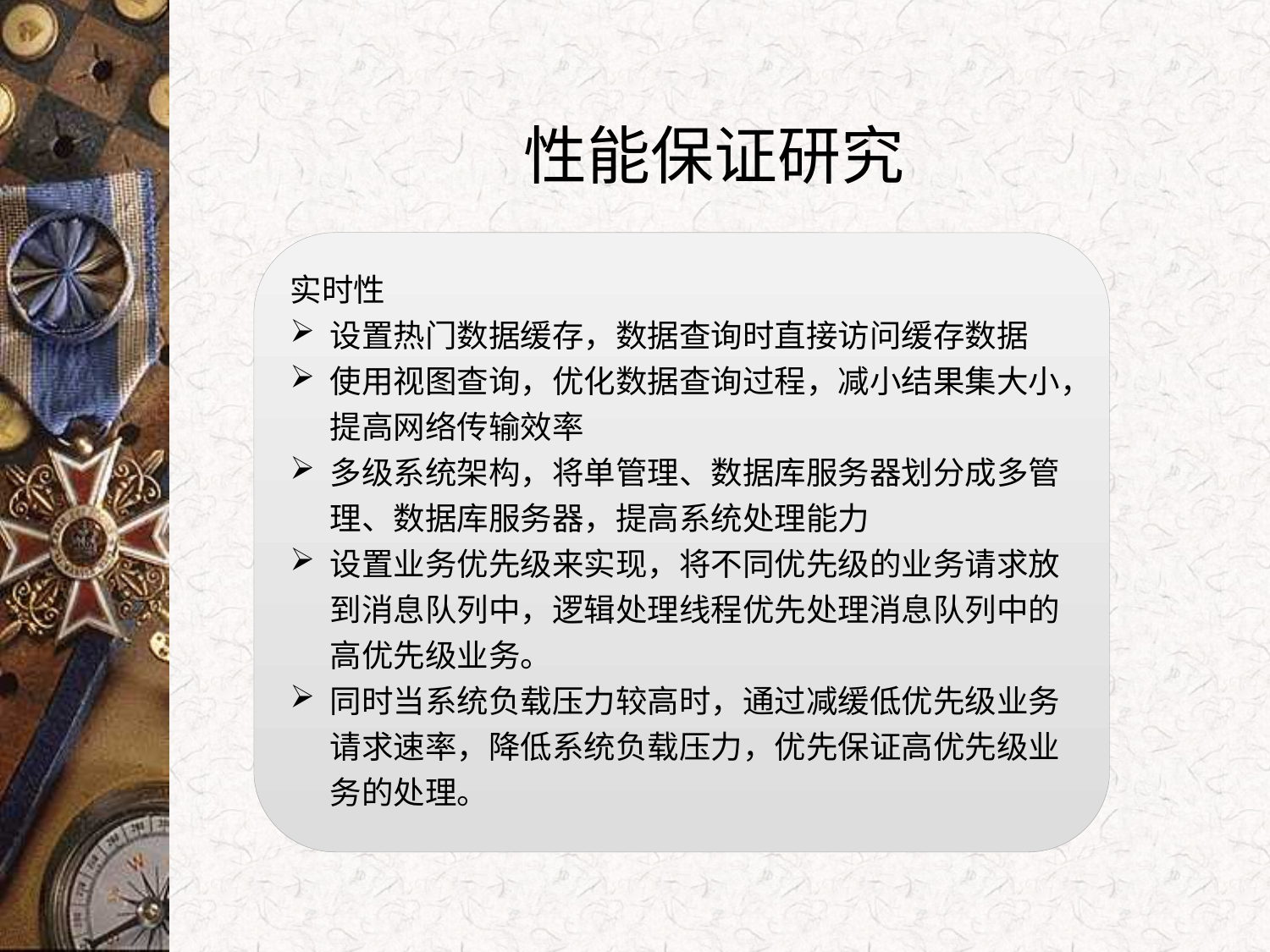

# 性能保证研究
实时性
设置热门数据缓存，数据查询时直接访问缓存数据
使用视图查询，优化数据查询过程，减小结果集大小，提高网络传输效率
多级系统架构，将单管理、数据库服务器划分成多管理、数据库服务器，提高系统处理能力
设置业务优先级来实现，将不同优先级的业务请求放到消息队列中，逻辑处理线程优先处理消息队列中的高优先级业务。
同时当系统负载压力较高时，通过减缓低优先级业务请求速率，降低系统负载压力，优先保证高优先级业务的处理。